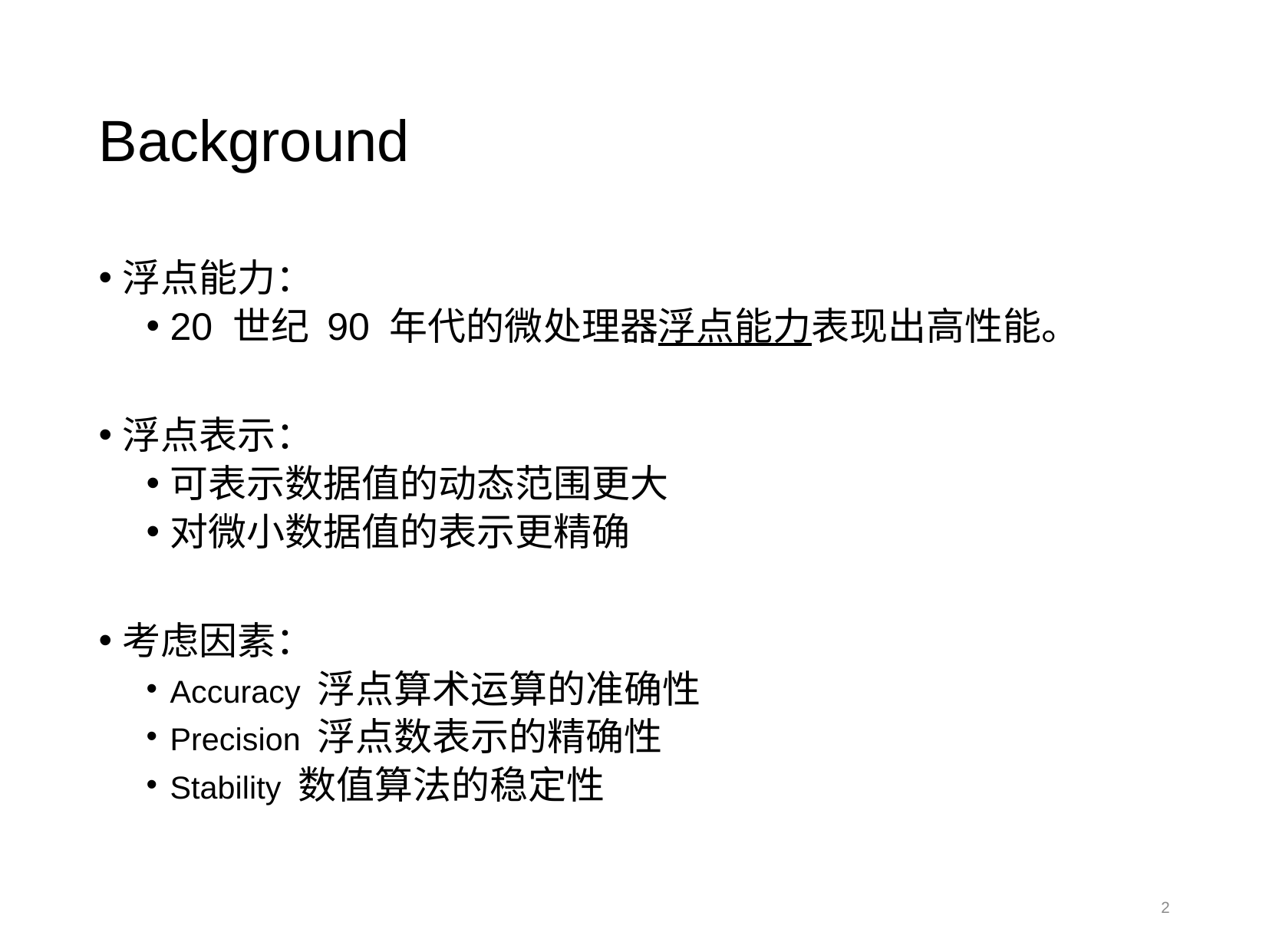

2
# Background
浮点能力：
20 世纪 90 年代的微处理器浮点能力表现出高性能。

浮点表示：
可表示数据值的动态范围更大
对微小数据值的表示更精确

考虑因素：
Accuracy 浮点算术运算的准确性
Precision 浮点数表示的精确性
Stability 数值算法的稳定性